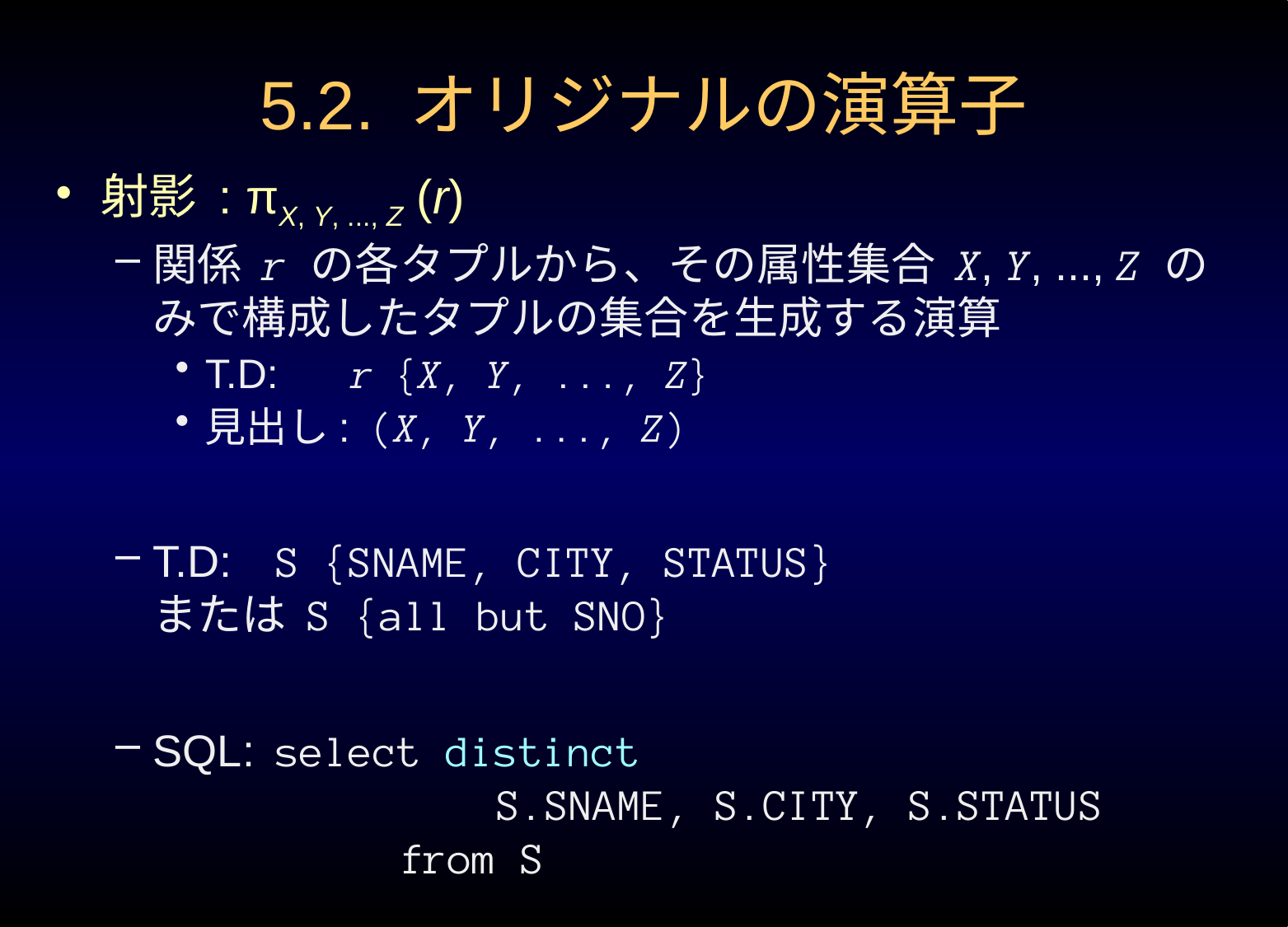

# 5.2. オリジナルの演算子
射影 : πX, Y, ..., Z (r)
関係 r の各タプルから、その属性集合 X, Y, ..., Z のみで構成したタプルの集合を生成する演算
T.D: 	  r {X, Y, ..., Z}
見出し: (X, Y, ..., Z)

T.D:	S {SNAME, CITY, STATUS}
または S {all but SNO}

SQL:	select distinct
		    S.SNAME, S.CITY, S.STATUS
		from S